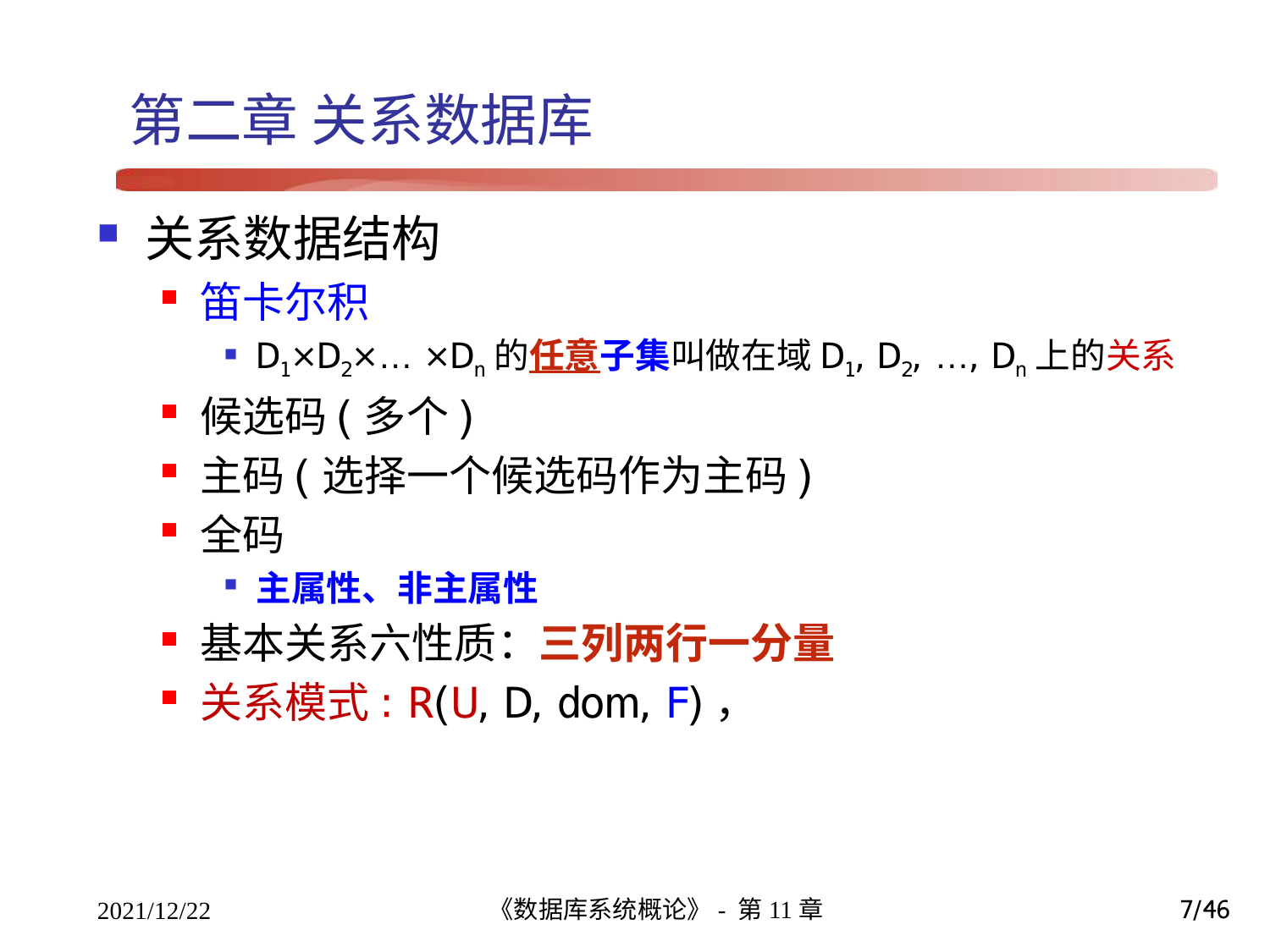

# 第二章 关系数据库
关系数据结构
笛卡尔积
D1×D2×… ×Dn的任意子集叫做在域D1, D2, …, Dn上的关系
候选码(多个)
主码(选择一个候选码作为主码)
全码
主属性、非主属性
基本关系六性质：三列两行一分量
关系模式: R(U, D, dom, F)，

《数据库系统概论》- 第11章
7/46
2021/12/22